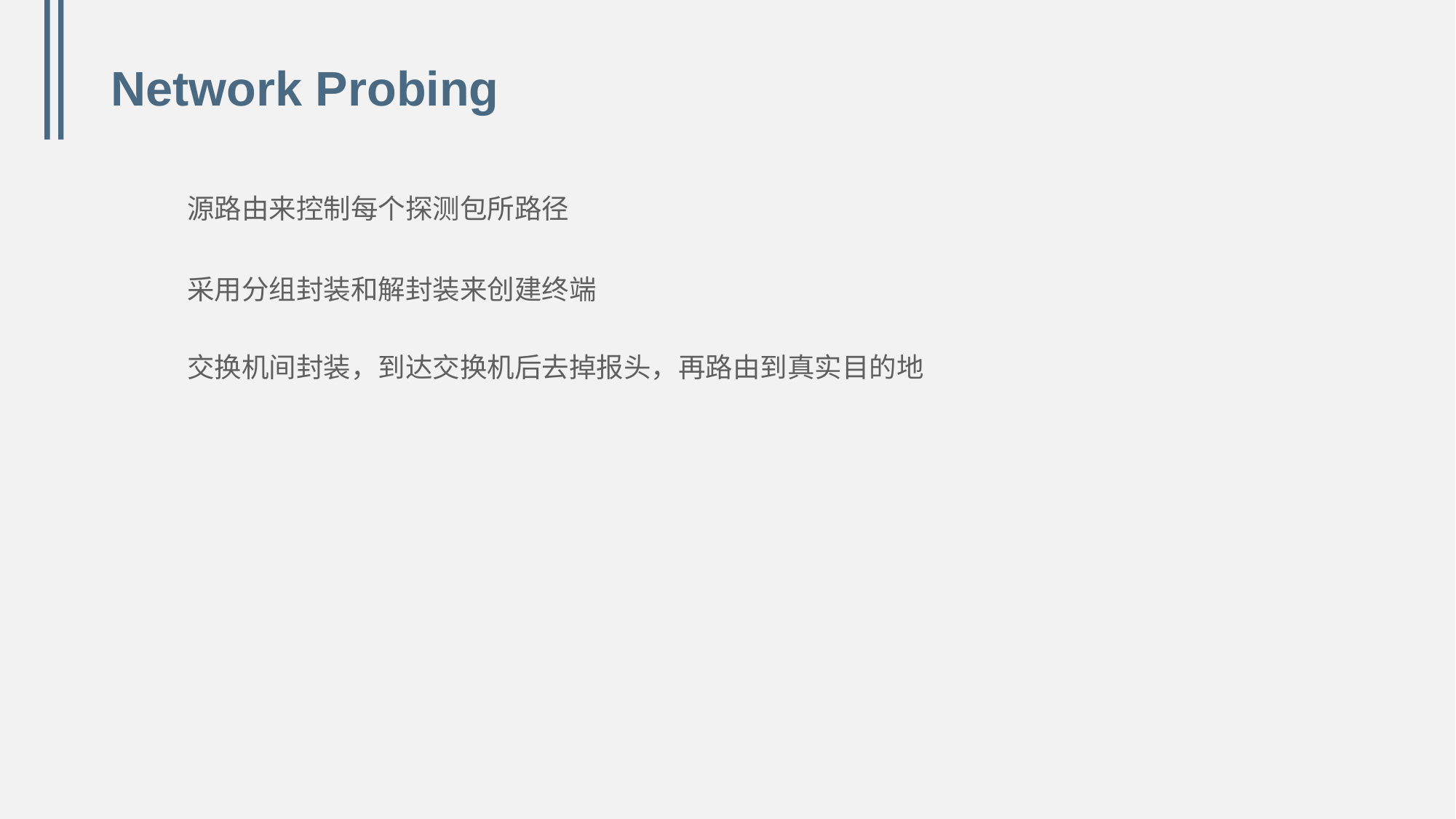

Network Probing
源路由来控制每个探测包所路径
采用分组封装和解封装来创建终端
交换机间封装，到达交换机后去掉报头，再路由到真实目的地